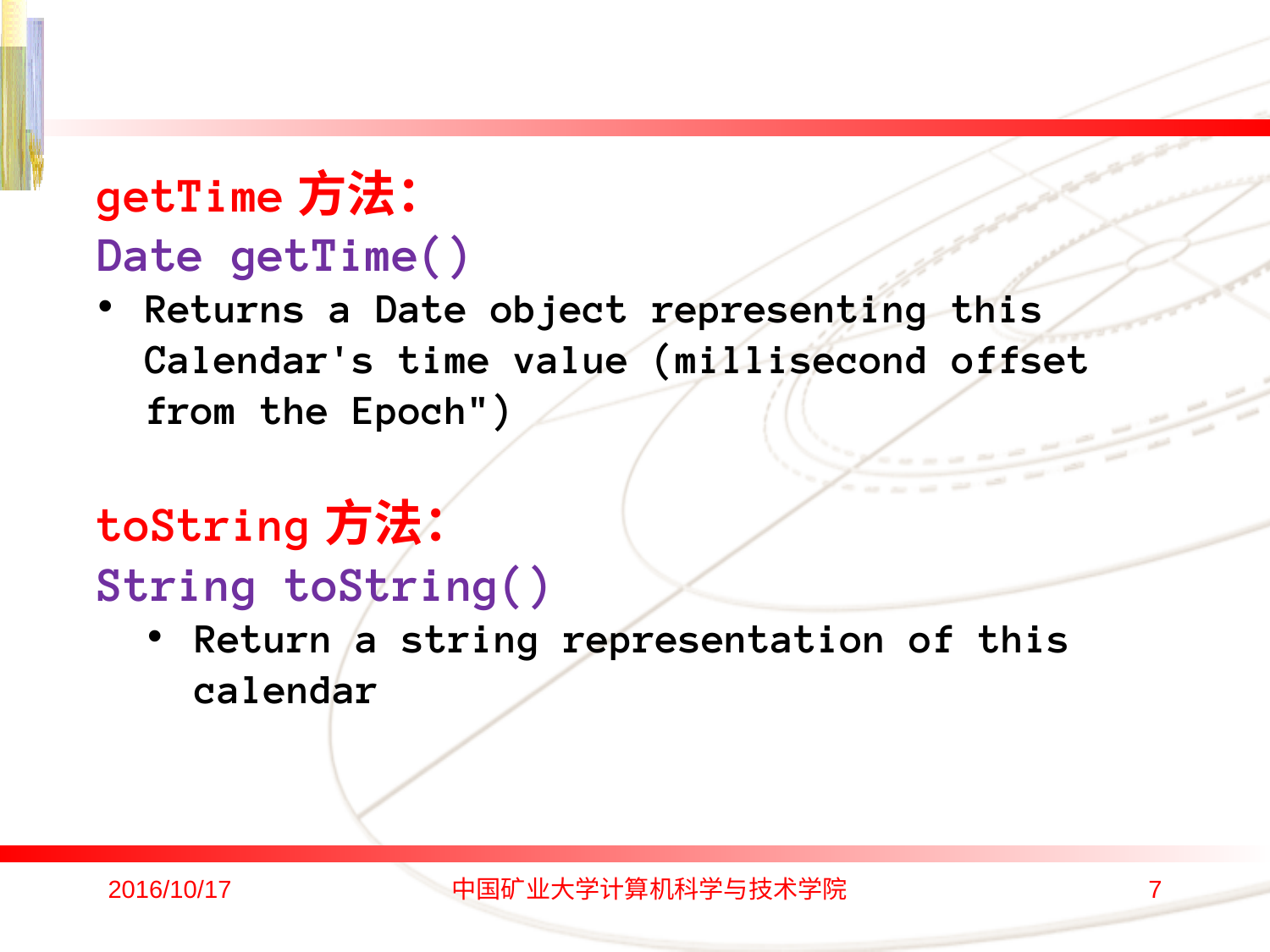

getTime方法：
Date getTime()
Returns a Date object representing this Calendar's time value (millisecond offset from the Epoch")
toString方法：
String toString()
Return a string representation of this calendar
2016/10/17
中国矿业大学计算机科学与技术学院
7